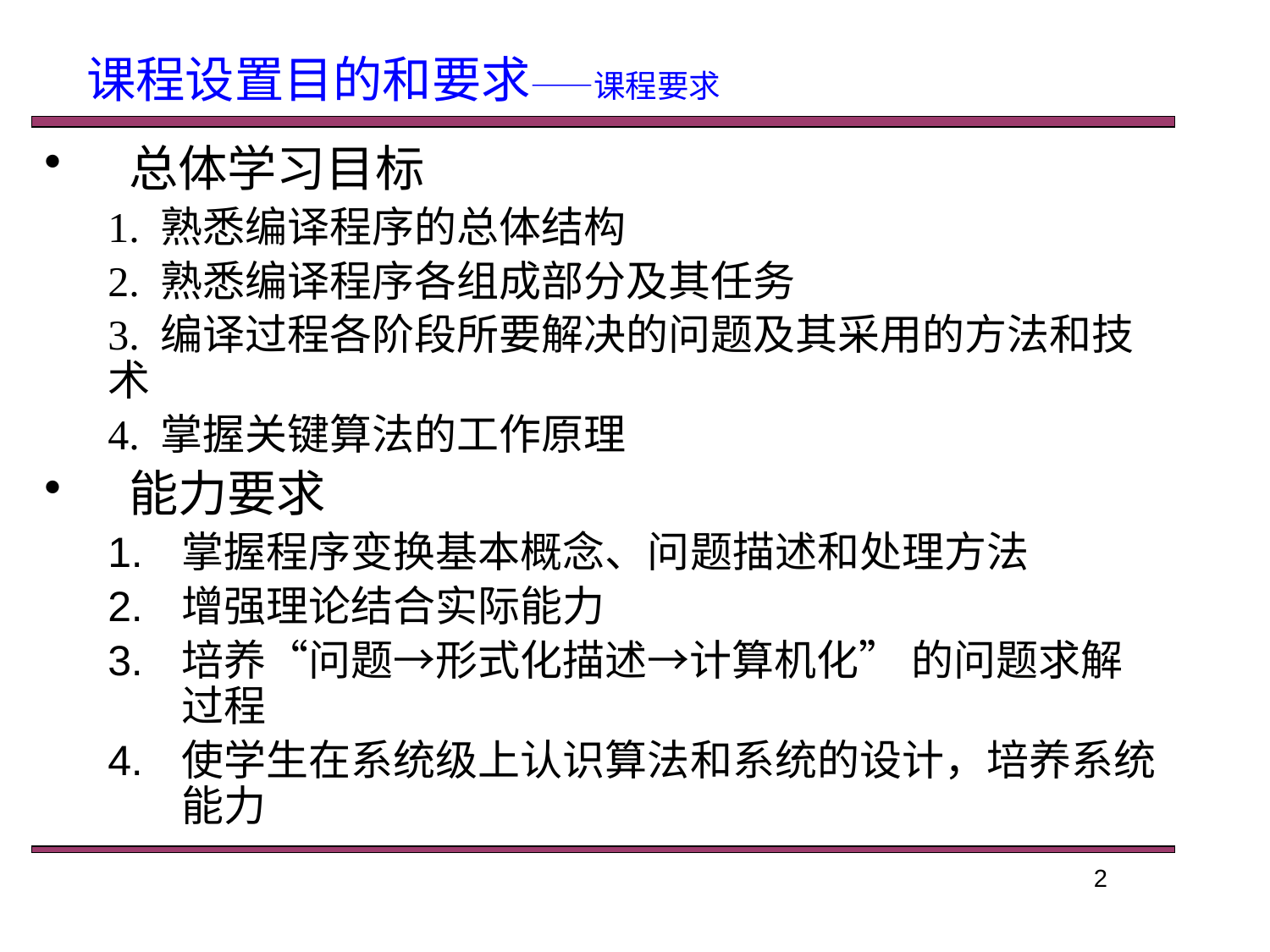

课程设置目的和要求——课程要求

总体学习目标
1. 熟悉编译程序的总体结构
2. 熟悉编译程序各组成部分及其任务
3. 编译过程各阶段所要解决的问题及其采用的方法和技术
4. 掌握关键算法的工作原理
能力要求
掌握程序变换基本概念、问题描述和处理方法
增强理论结合实际能力
培养“问题→形式化描述→计算机化” 的问题求解过程
使学生在系统级上认识算法和系统的设计，培养系统能力
2